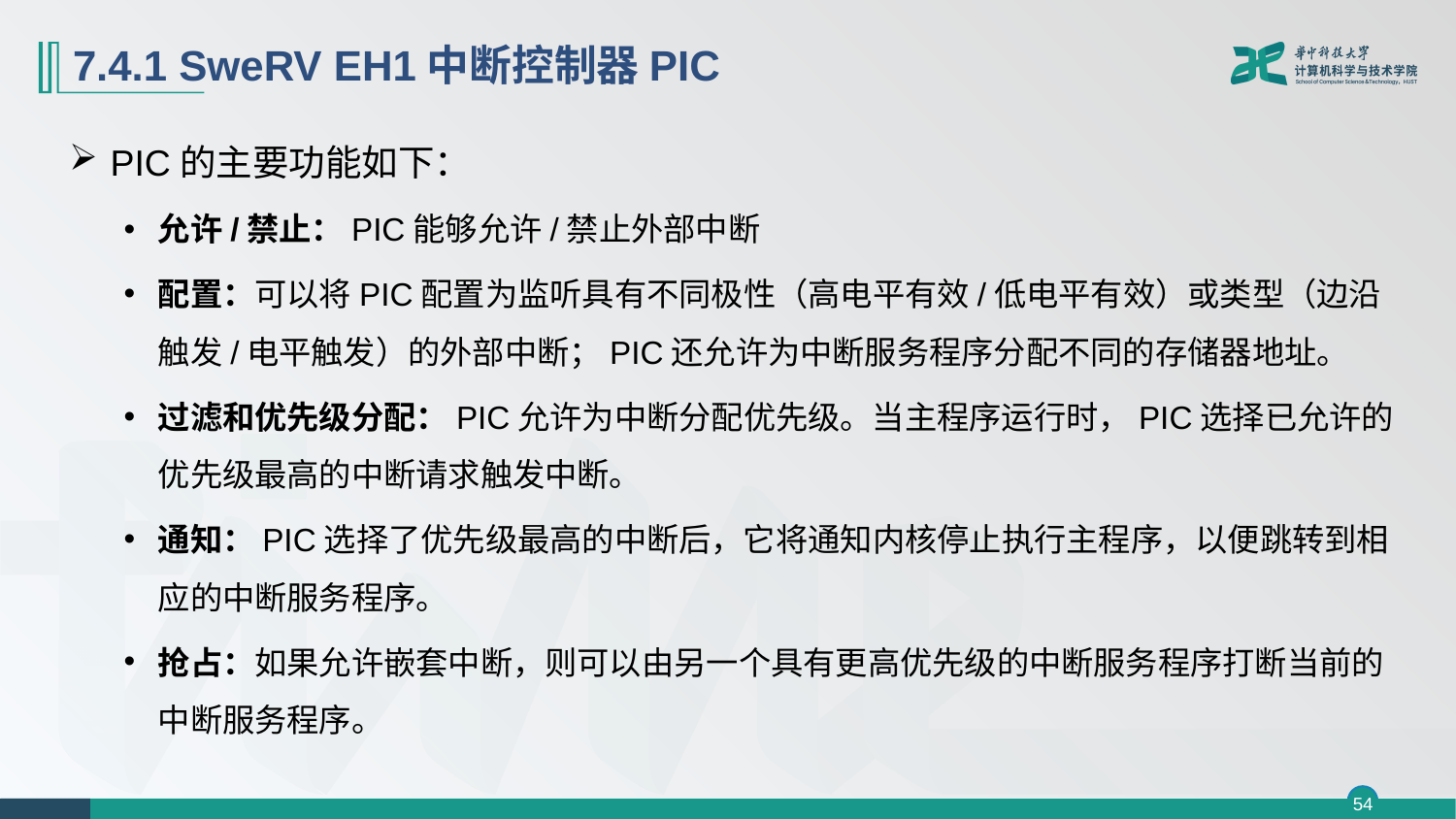

# 7.4.1 SweRV EH1中断控制器PIC
PIC的主要功能如下：
允许/禁止：PIC能够允许/禁止外部中断
配置：可以将PIC配置为监听具有不同极性（高电平有效/低电平有效）或类型（边沿触发/电平触发）的外部中断；PIC还允许为中断服务程序分配不同的存储器地址。
过滤和优先级分配：PIC允许为中断分配优先级。当主程序运行时，PIC选择已允许的优先级最高的中断请求触发中断。
通知：PIC选择了优先级最高的中断后，它将通知内核停止执行主程序，以便跳转到相应的中断服务程序。
抢占：如果允许嵌套中断，则可以由另一个具有更高优先级的中断服务程序打断当前的中断服务程序。